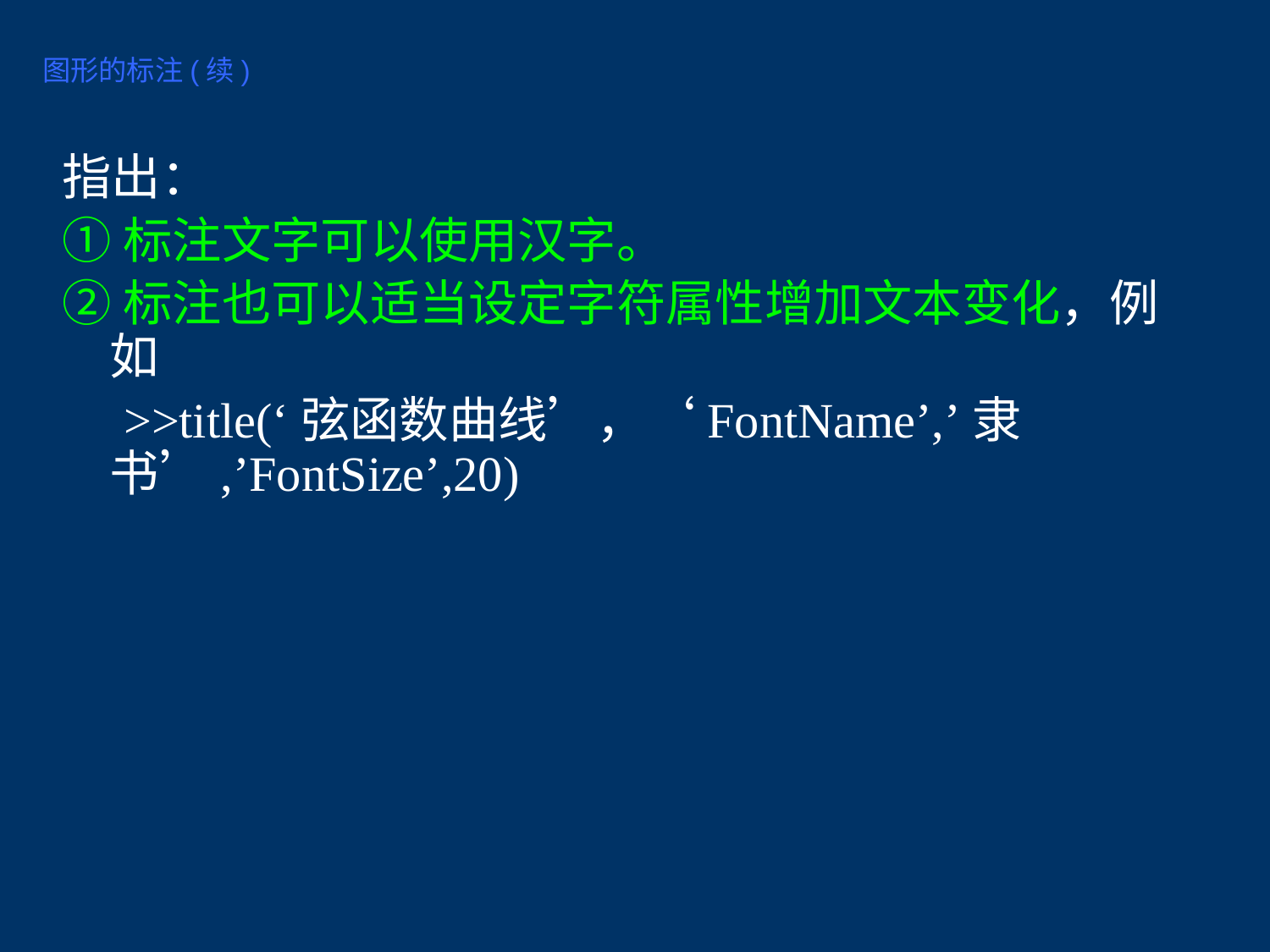

图形的标注(续)
指出：
①标注文字可以使用汉字。
②标注也可以适当设定字符属性增加文本变化，例如
     >>title(‘弦函数曲线’，‘FontName’,’隶书’,’FontSize’,20)